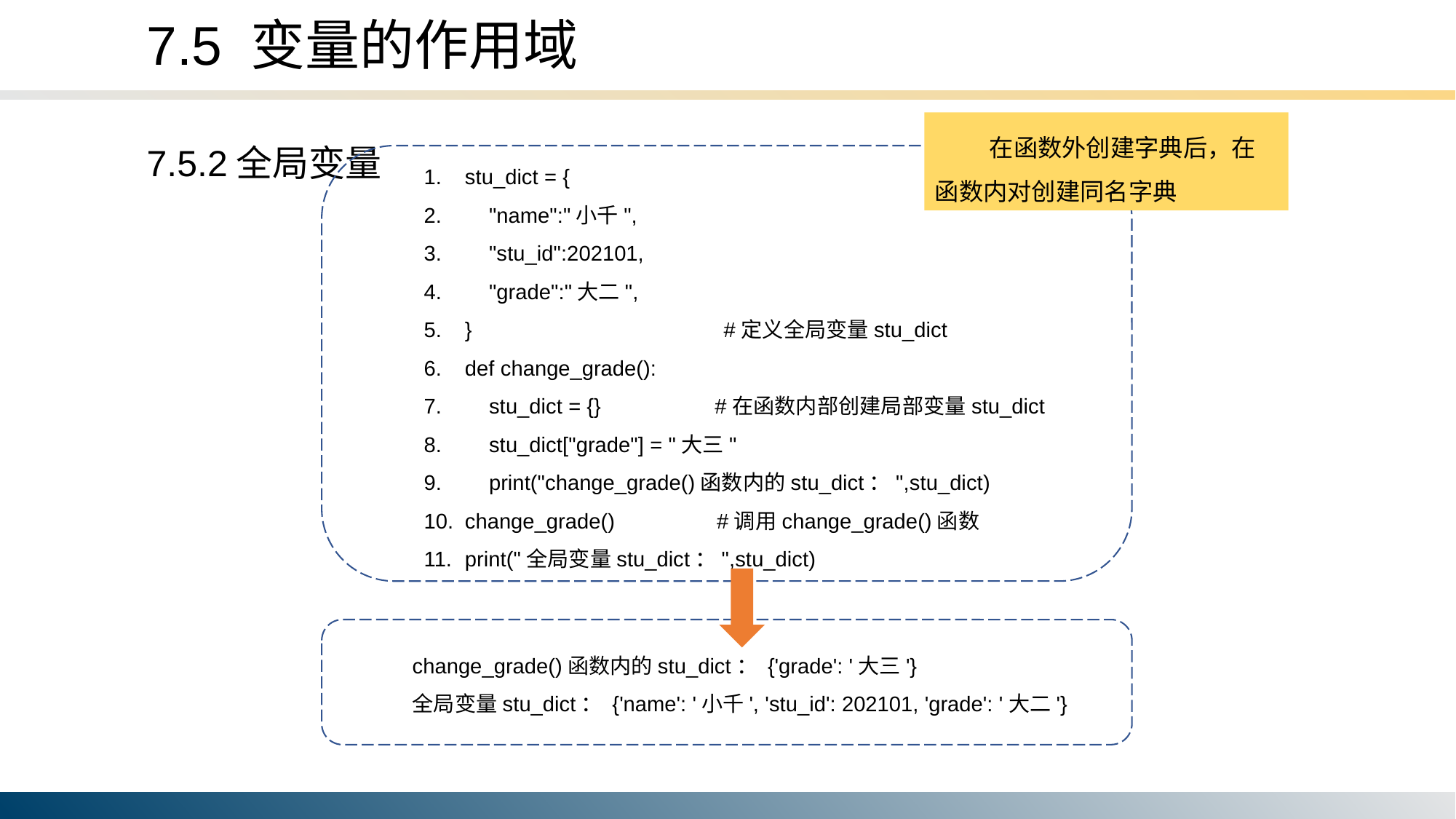

7.5 变量的作用域
在函数外创建字典后，在函数内对创建同名字典
7.5.2全局变量

stu_dict = {
    "name":"小千",
    "stu_id":202101,
    "grade":"大二",
}                                          #定义全局变量stu_dict
def change_grade():
    stu_dict = {}                   #在函数内部创建局部变量stu_dict
    stu_dict["grade"] = "大三"
    print("change_grade()函数内的stu_dict：",stu_dict)
change_grade()                 #调用change_grade()函数
print("全局变量stu_dict：",stu_dict)

change_grade()函数内的stu_dict： {'grade': '大三'}
全局变量stu_dict： {'name': '小千', 'stu_id': 202101, 'grade': '大二'}